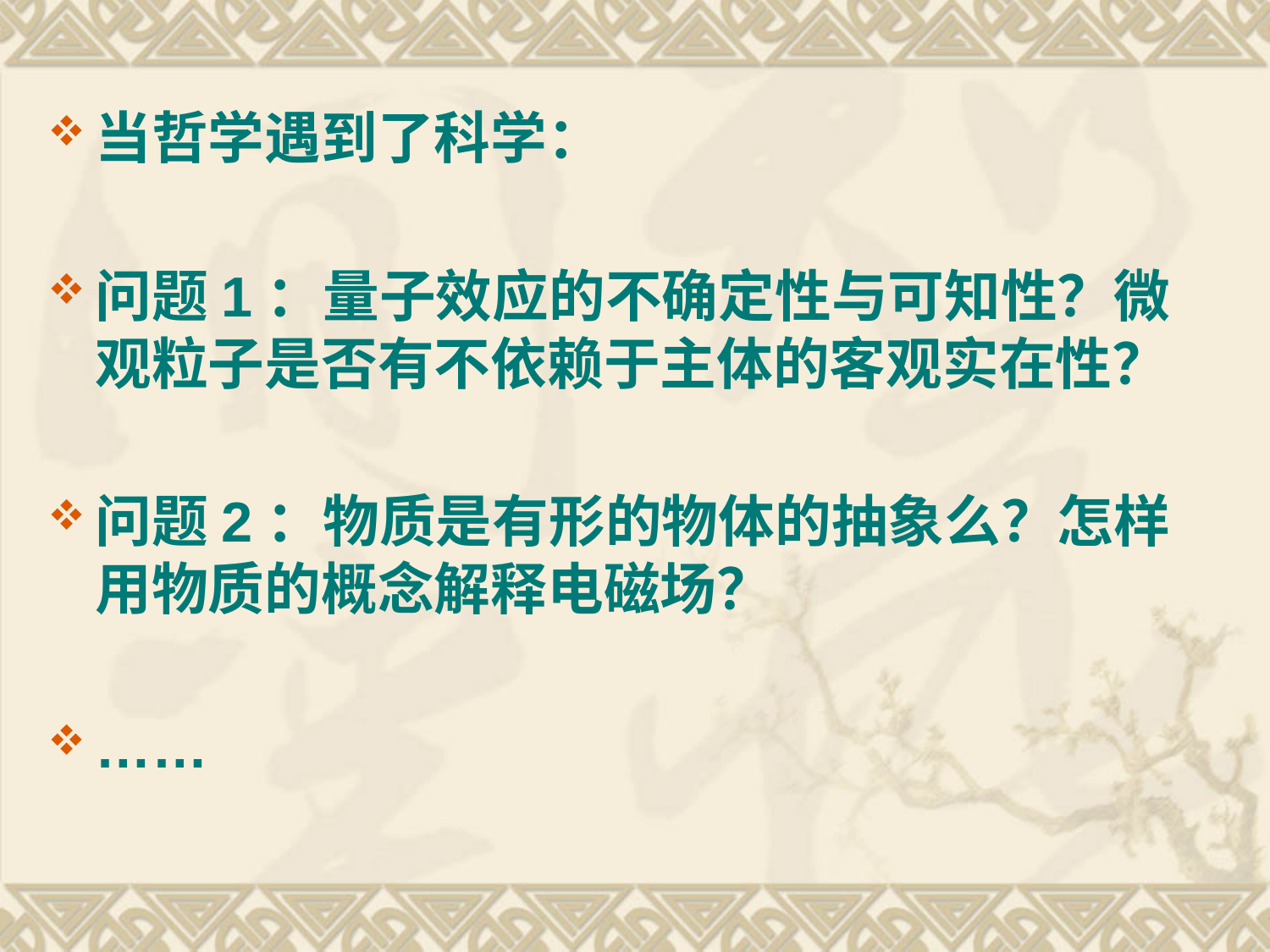

当哲学遇到了科学：

问题1：量子效应的不确定性与可知性？微观粒子是否有不依赖于主体的客观实在性？

问题2：物质是有形的物体的抽象么？怎样用物质的概念解释电磁场？

……